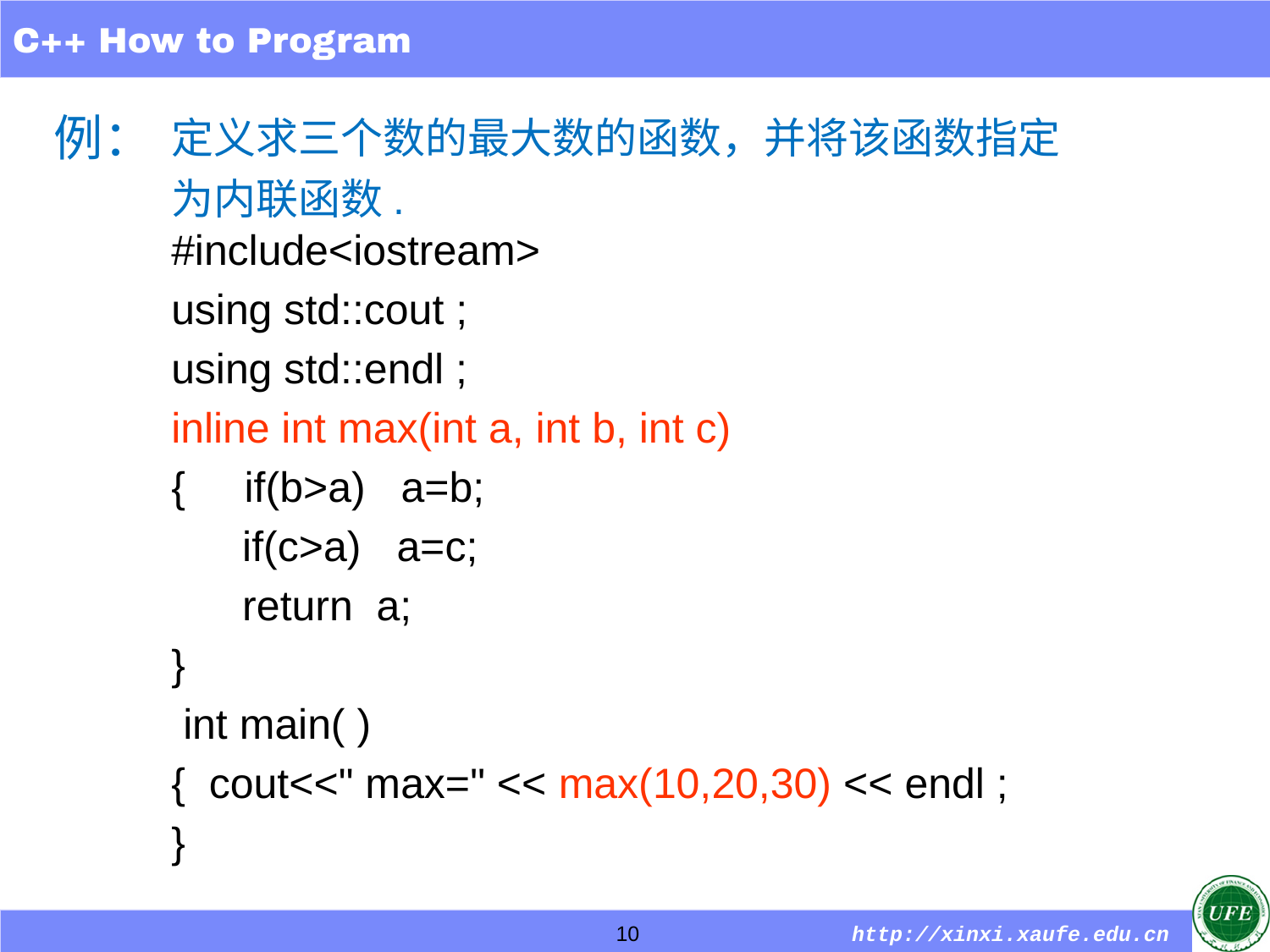

定义求三个数的最大数的函数，并将该函数指定为内联函数.
#include<iostream>
using std::cout ;
using std::endl ;
inline int max(int a, int b, int c)
{     if(b>a)   a=b;
      if(c>a)   a=c;
      return  a;
}
 int main( )
{  cout<<" max=" << max(10,20,30) << endl ;
}
例：
10